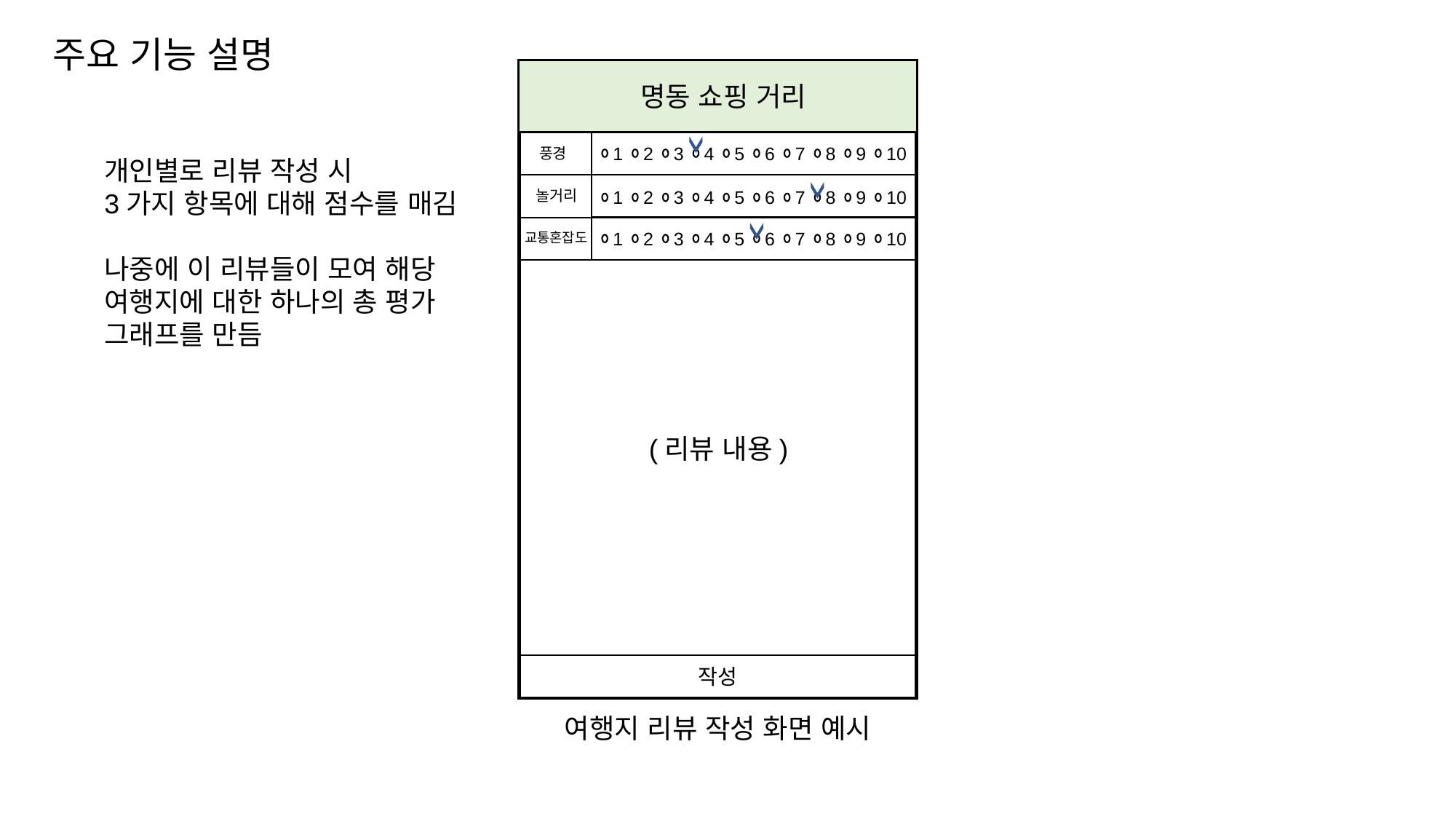

주요 기능 설명

명동 쇼핑 거리

1

2

3

4

5

6

7

8

9

10

풍경

개인별로 리뷰 작성 시
3가지 항목에 대해 점수를 매김

나중에 이 리뷰들이 모여 해당
여행지에 대한 하나의 총 평가
그래프를 만듬

1

2

3

4

5

6

7

8

9

10

놀거리

1

2

3

4

5

6

7

8

9

10

교통혼잡도

(리뷰 내용)

작성
여행지 리뷰 작성 화면 예시